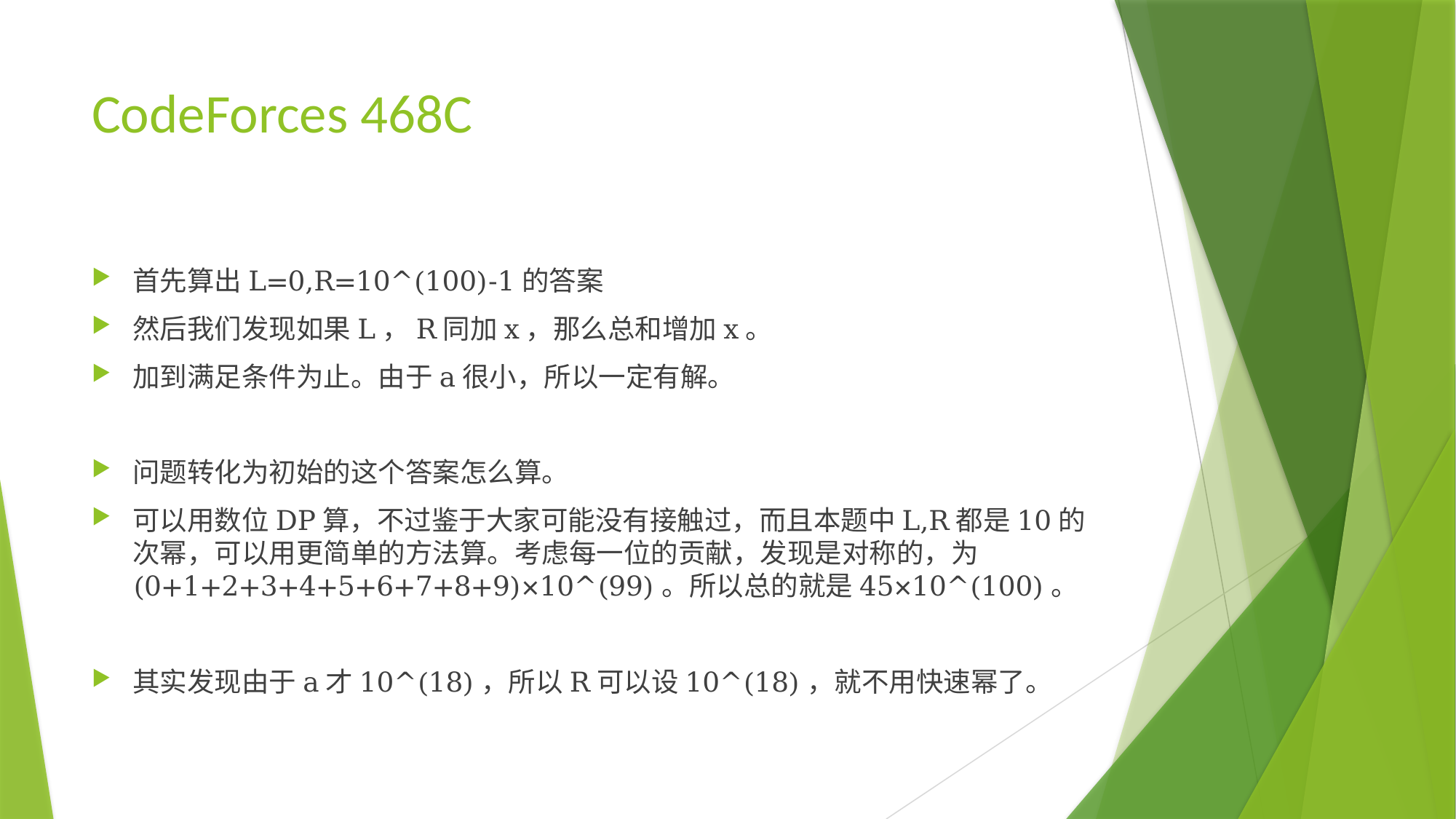

# CodeForces 468C
首先算出L=0,R=10^(100)-1的答案
然后我们发现如果L，R同加x，那么总和增加x。
加到满足条件为止。由于a很小，所以一定有解。

问题转化为初始的这个答案怎么算。
可以用数位DP算，不过鉴于大家可能没有接触过，而且本题中L,R都是10的次幂，可以用更简单的方法算。考虑每一位的贡献，发现是对称的，为(0+1+2+3+4+5+6+7+8+9)×10^(99)。所以总的就是45×10^(100)。

其实发现由于a才10^(18)，所以R可以设10^(18)，就不用快速幂了。